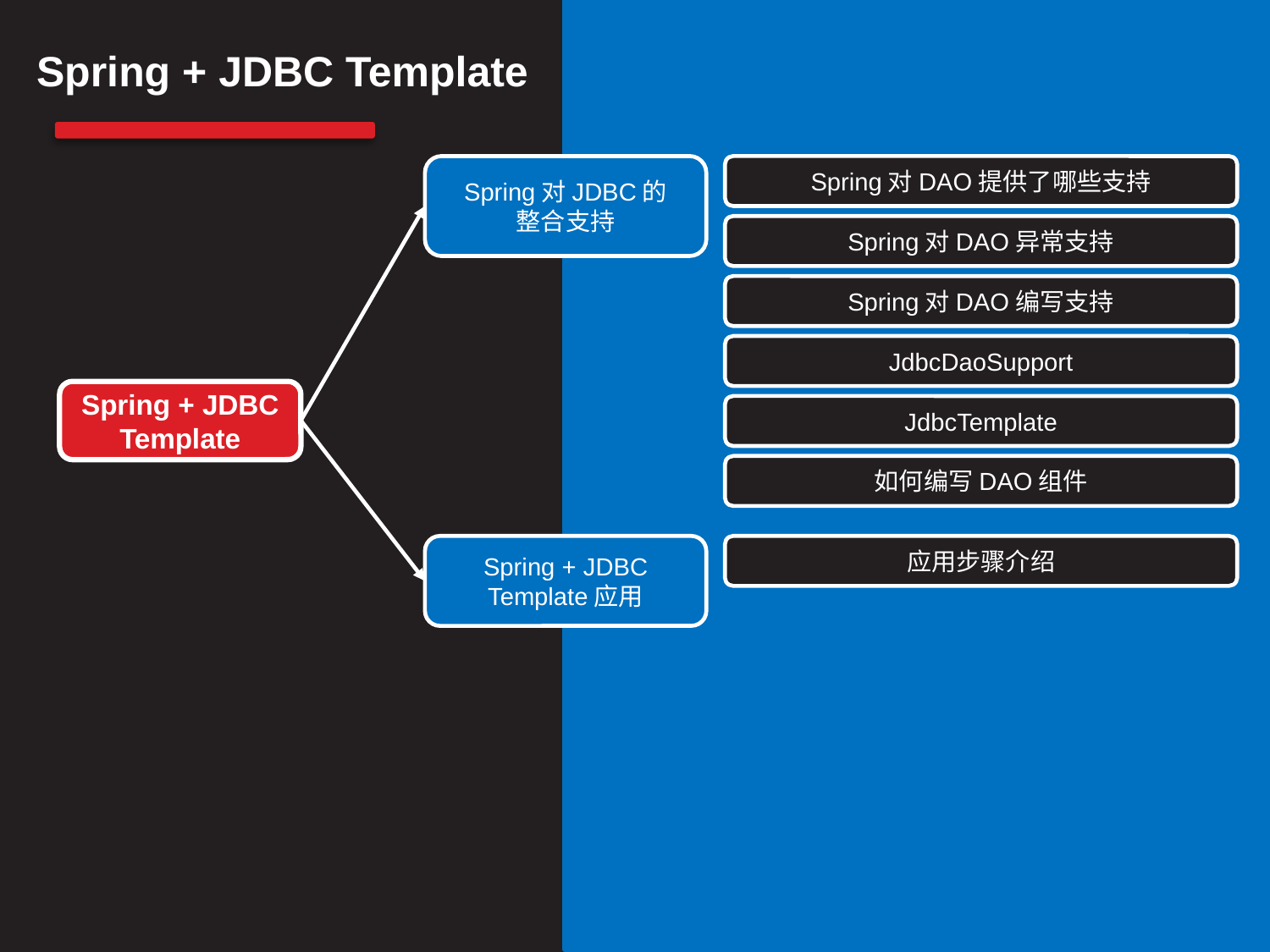

Spring + JDBC Template

Spring对JDBC的
整合支持
Spring对DAO提供了哪些支持
Spring对DAO异常支持
Spring对DAO编写支持
JdbcDaoSupport
Spring + JDBC Template
JdbcTemplate
如何编写DAO组件
Spring + JDBC Template应用
应用步骤介绍